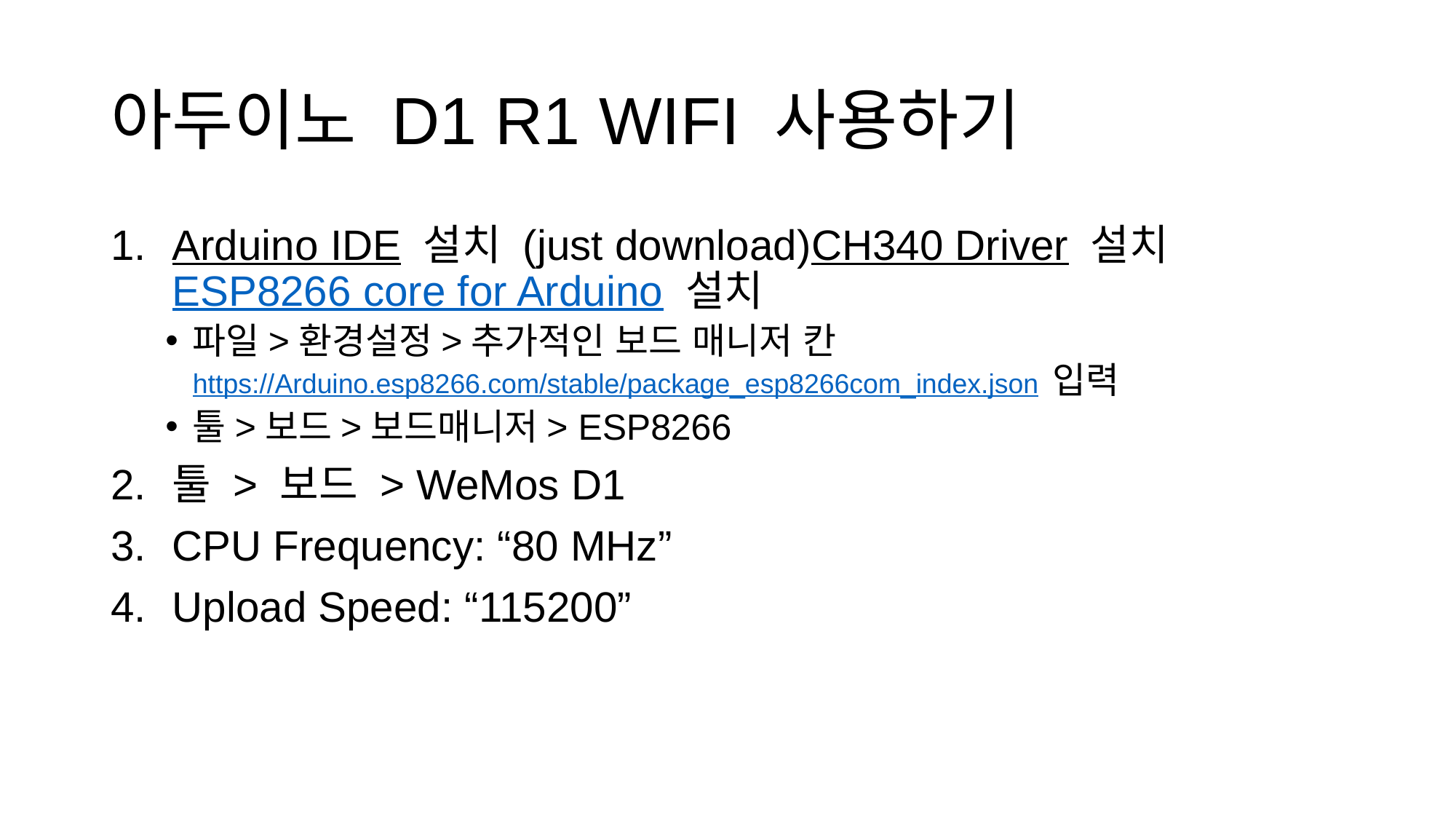

# 아두이노 D1 R1 WIFI 사용하기
Arduino IDE 설치 (just download)
CH340 Driver 설치
ESP8266 core for Arduino 설치
파일>환경설정>추가적인 보드 매니저 칸https://Arduino.esp8266.com/stable/package_esp8266com_index.json 입력
툴>보드>보드매니저> ESP8266
툴 > 보드 > WeMos D1
CPU Frequency: “80 MHz”
Upload Speed: “115200”